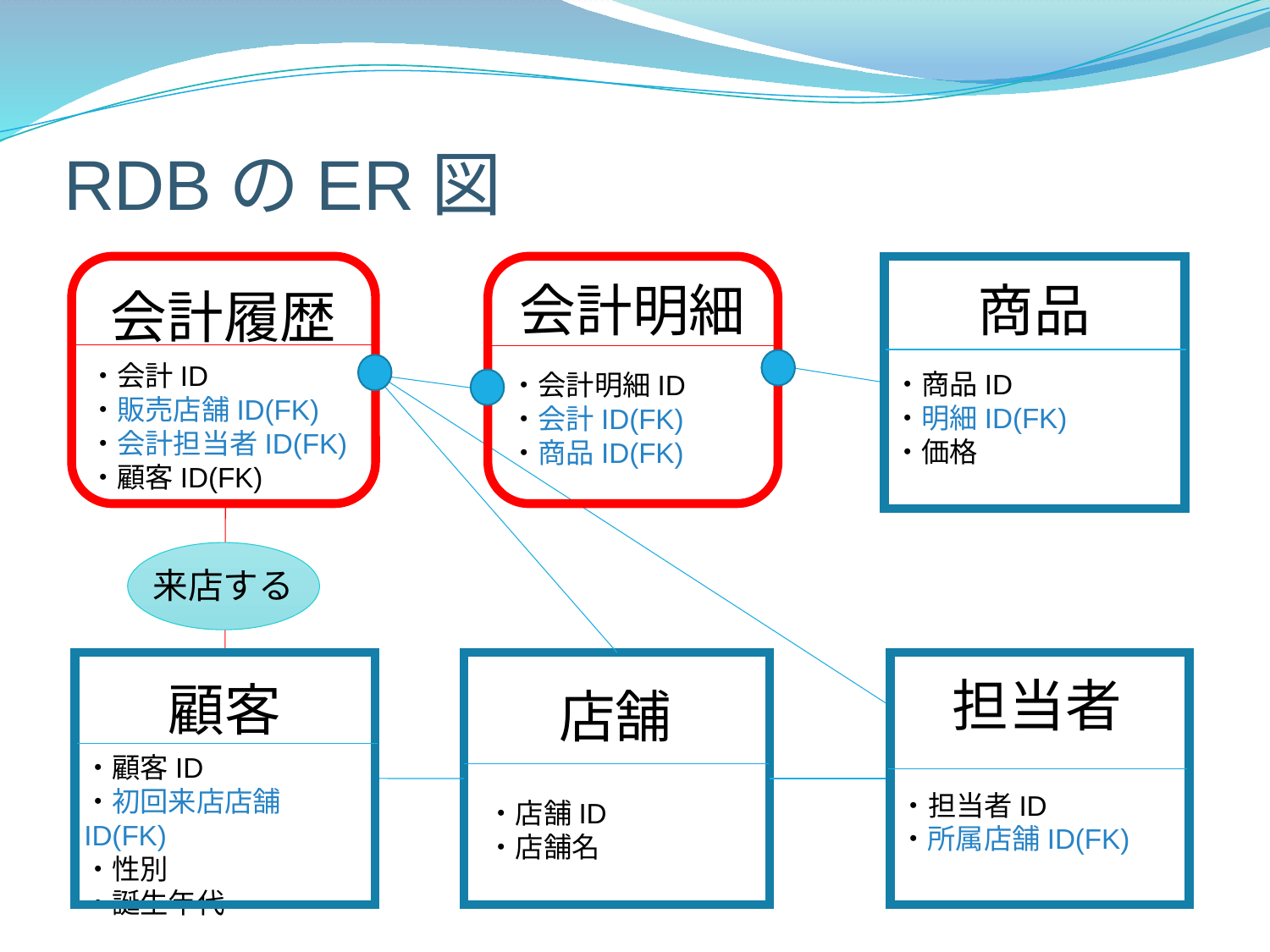

# RDBのER図

商品
・商品ID
・明細ID(FK)
・価格

会計履歴
・会計ID
・販売店舗ID(FK)
・会計担当者ID(FK)
・顧客ID(FK)

会計明細
・会計明細ID
・会計ID(FK)
・商品ID(FK)

来店する

顧客
・顧客ID
・初回来店店舗ID(FK)
・性別
・誕生年代

担当者
・担当者ID
・所属店舗ID(FK)

店舗
・店舗ID
・店舗名